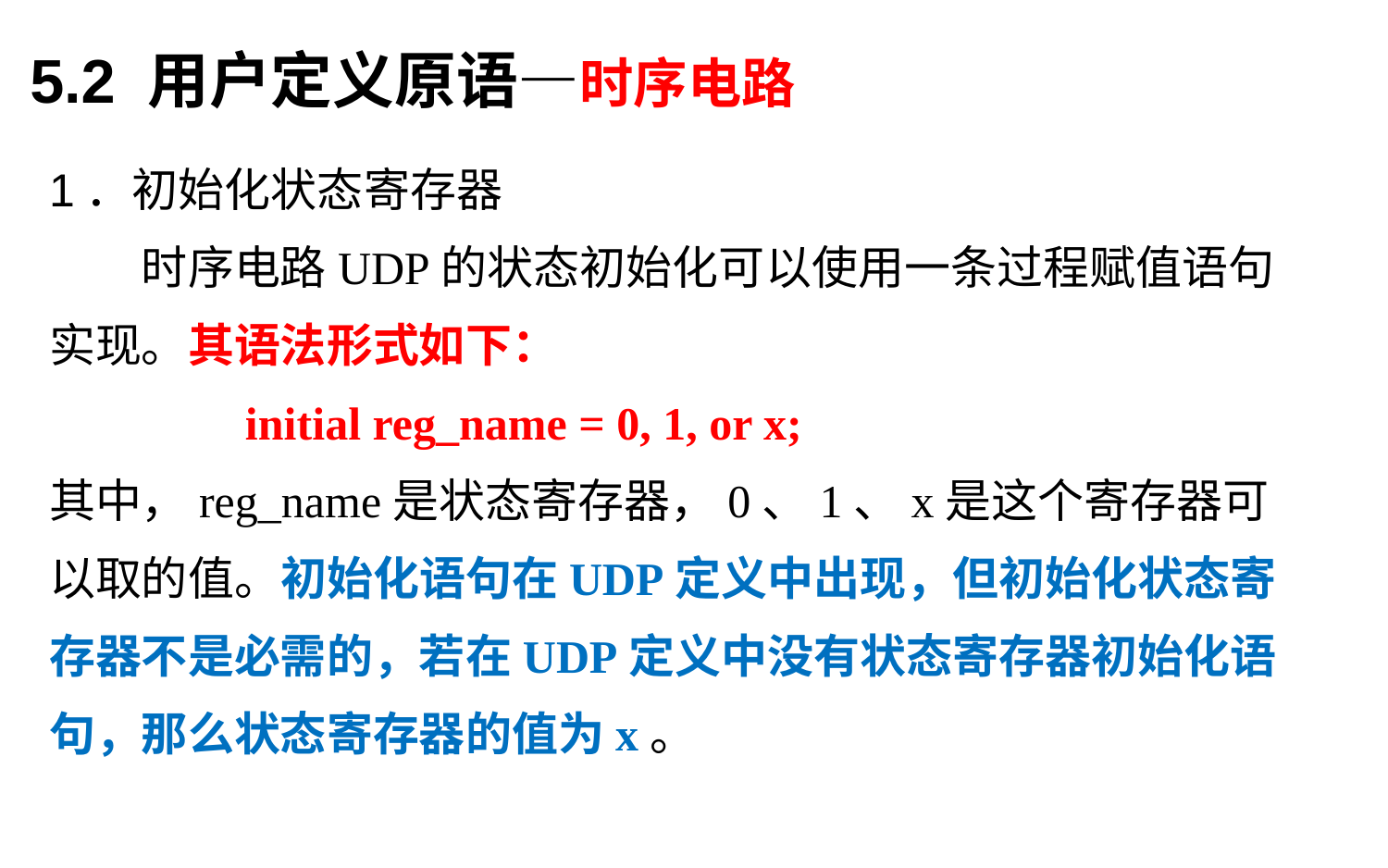

5.2 用户定义原语—时序电路
# 1．初始化状态寄存器 　　时序电路UDP的状态初始化可以使用一条过程赋值语句实现。其语法形式如下： 　　　　initial reg_name = 0, 1, or x; 其中，reg_name是状态寄存器，0、1、x是这个寄存器可以取的值。初始化语句在UDP定义中出现，但初始化状态寄存器不是必需的，若在UDP定义中没有状态寄存器初始化语句，那么状态寄存器的值为x。